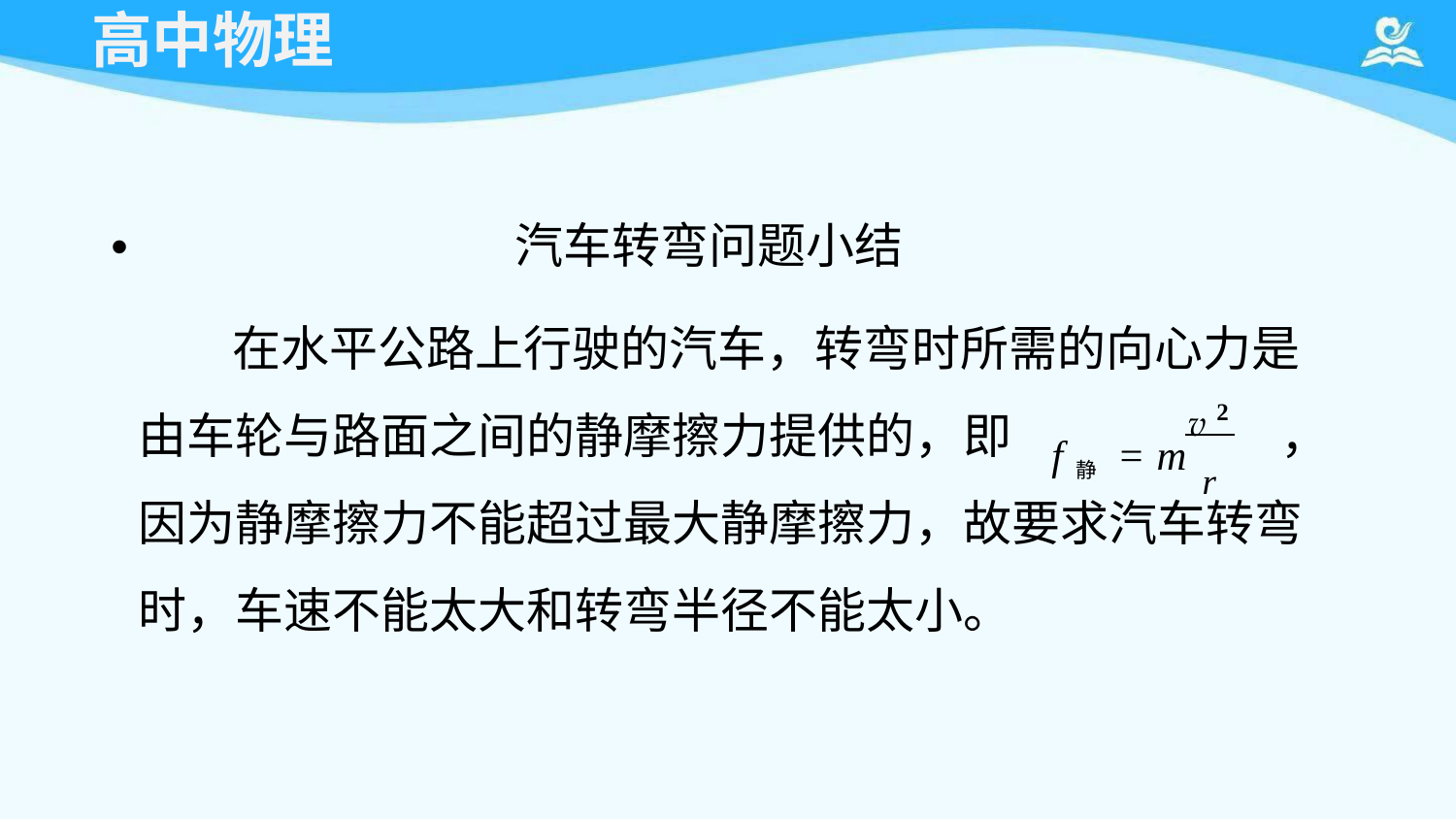

# 高中物理
•
汽车转弯问题小结
在水平公路上行驶的汽车，转弯时所需的向心力是
v 2
由车轮与路面之间的静摩擦力提供的，即	，
f静  = m	r

因为静摩擦力不能超过最大静摩擦力，故要求汽车转弯 时，车速不能太大和转弯半径不能太小。